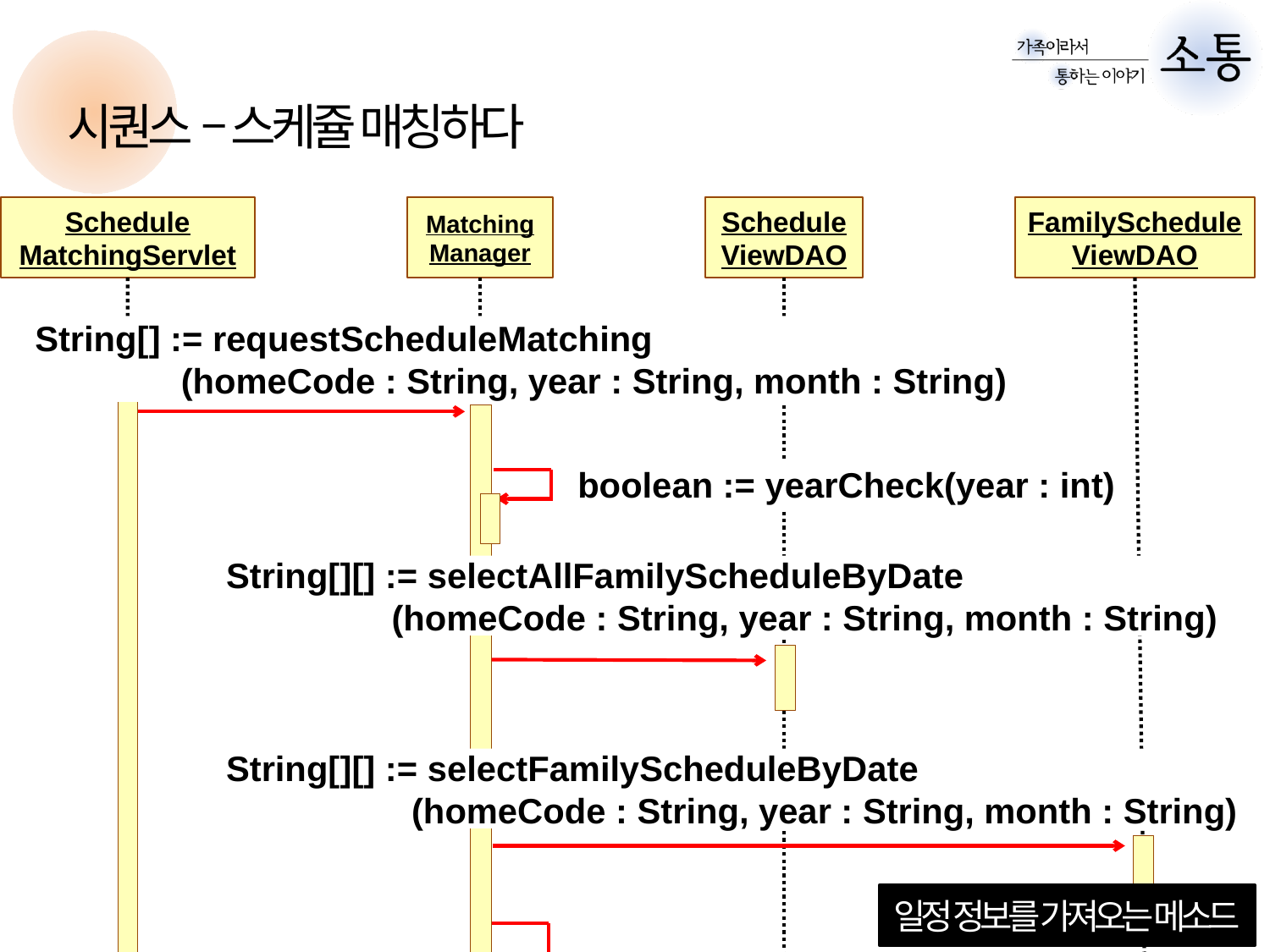

시퀀스 – 스케쥴 매칭하다
Schedule
MatchingServlet
Matching
Manager
Schedule
ViewDAO
FamilySchedule
ViewDAO
String[] := requestScheduleMatching
               (homeCode : String, year : String, month : String)

boolean := yearCheck(year : int)

String[][] := selectAllFamilyScheduleByDate
                 (homeCode : String, year : String, month : String)

String[][] := selectFamilyScheduleByDate
	      (homeCode : String, year : String, month : String)

일정 정보를 가져오는 메소드